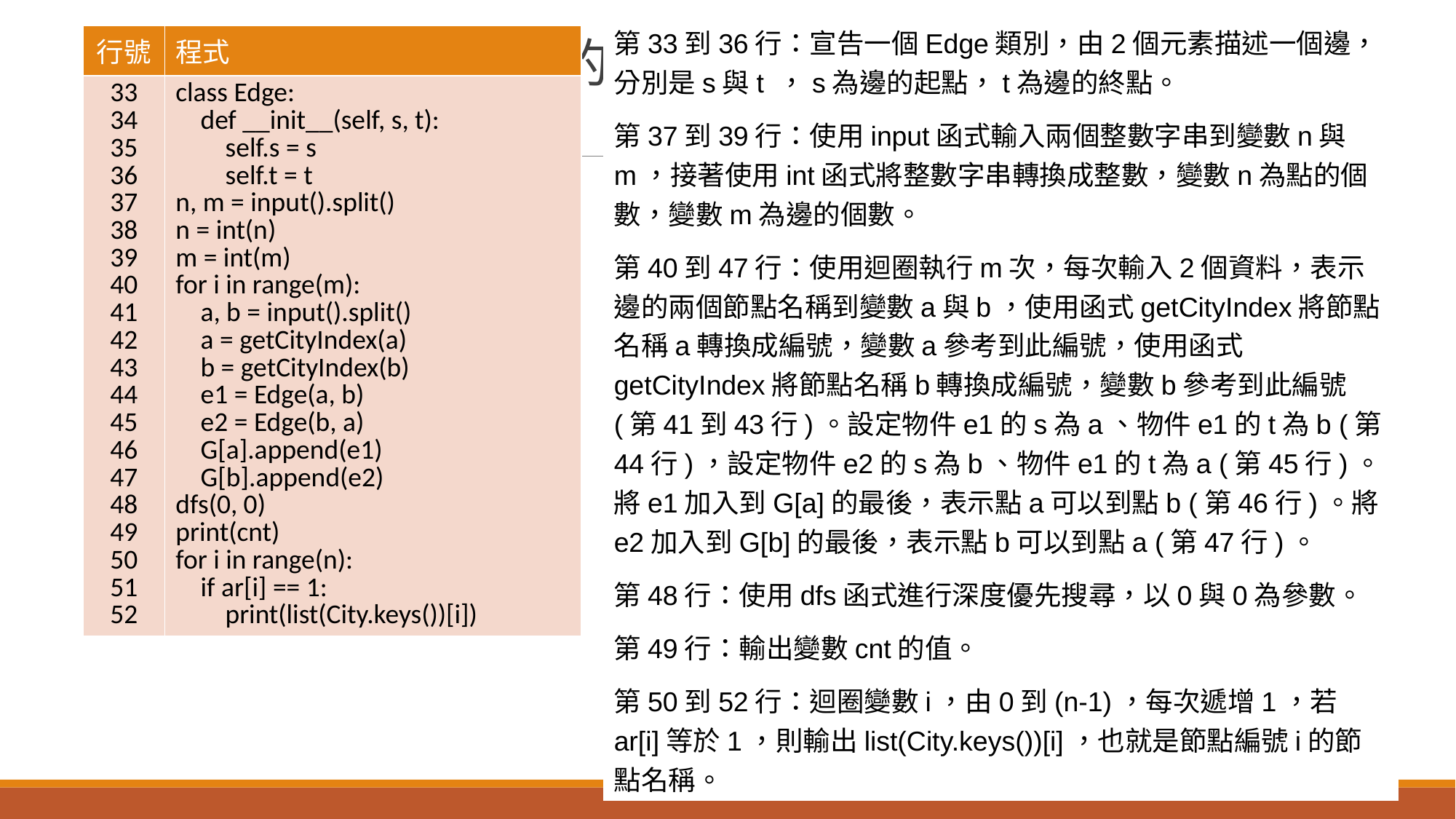

第33到36行：宣告一個Edge類別，由2個元素描述一個邊，分別是s與t ，s為邊的起點，t為邊的終點。
第37到39行：使用input函式輸入兩個整數字串到變數n與m，接著使用int函式將整數字串轉換成整數，變數n為點的個數，變數m為邊的個數。
第40到47行：使用迴圈執行m次，每次輸入2個資料，表示邊的兩個節點名稱到變數a與b，使用函式getCityIndex將節點名稱a轉換成編號，變數a參考到此編號，使用函式getCityIndex將節點名稱b轉換成編號，變數b參考到此編號(第41到43行)。設定物件e1的s為a、物件e1的t為b (第44行)，設定物件e2的s為b、物件e1的t為a (第45行)。將e1加入到G[a]的最後，表示點a可以到點b (第46行)。將e2加入到G[b]的最後，表示點b可以到點a (第47行)。
第48行：使用dfs函式進行深度優先搜尋，以0與0為參數。
第49行：輸出變數cnt的值。
第50到52行：迴圈變數i，由0到(n-1)，每次遞增1，若ar[i]等於1，則輸出list(City.keys())[i]，也就是節點編號i的節點名稱。
| 行號 | 程式 |
| --- | --- |
| 33 34 35 36 37 38 39 40 41 42 43 44 45 46 47 48 49 50 51 52 | class Edge: def \_\_init\_\_(self, s, t): self.s = s self.t = t n, m = input().split() n = int(n) m = int(m) for i in range(m): a, b = input().split() a = getCityIndex(a) b = getCityIndex(b) e1 = Edge(a, b) e2 = Edge(b, a) G[a].append(e1) G[b].append(e2) dfs(0, 0) print(cnt) for i in range(n): if ar[i] == 1: print(list(City.keys())[i]) |
# 12-4-1　找出關鍵的路口 (12-4-1-找出關鍵的路口.py)
程式碼與解說